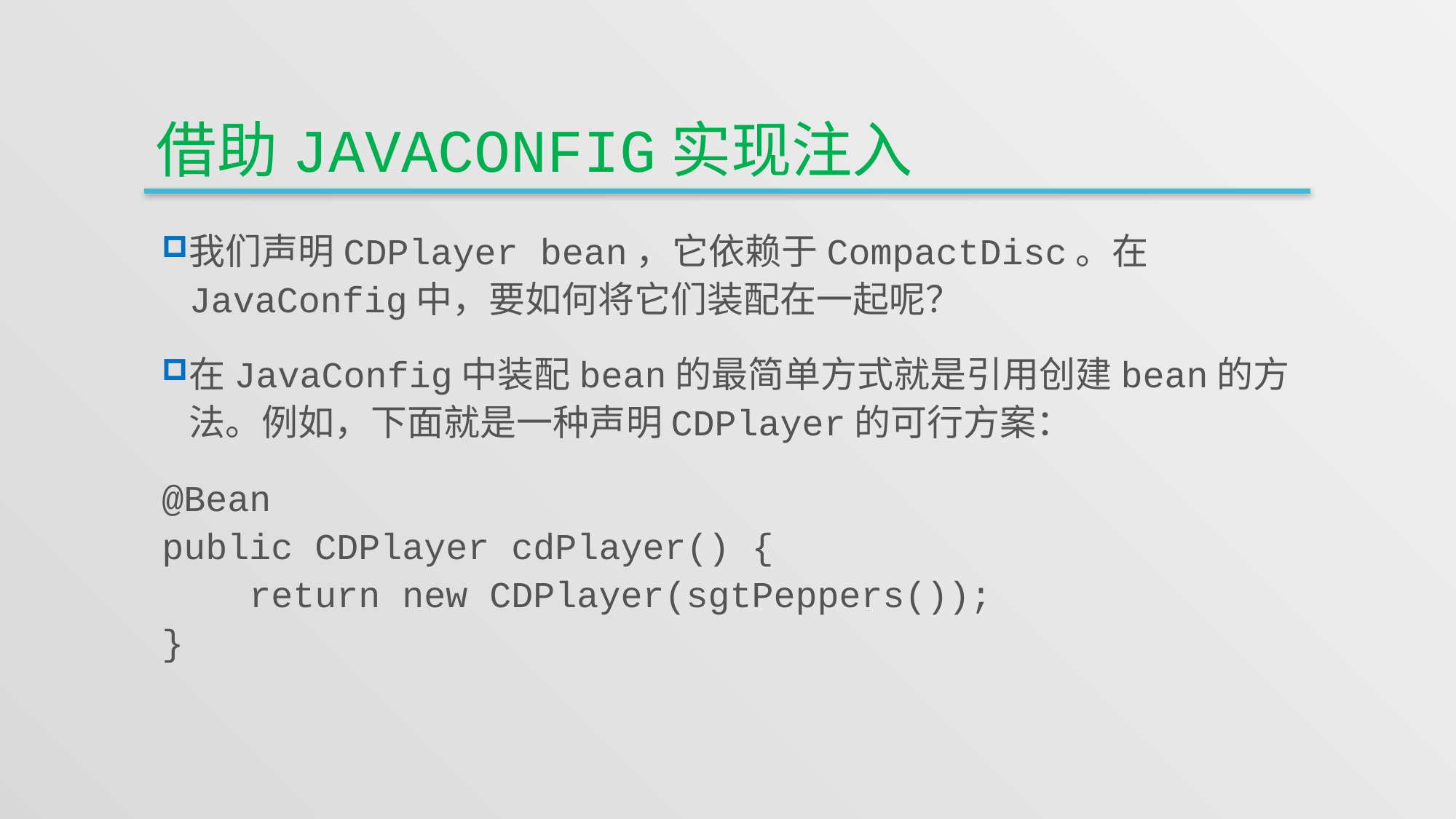

# 借助Javaconfig实现注入
我们声明CDPlayer bean，它依赖于CompactDisc。在JavaConfig中，要如何将它们装配在一起呢？
在JavaConfig中装配bean的最简单方式就是引用创建bean的方法。例如，下面就是一种声明CDPlayer的可行方案：
@Bean
public CDPlayer cdPlayer() {
    return new CDPlayer(sgtPeppers());
}